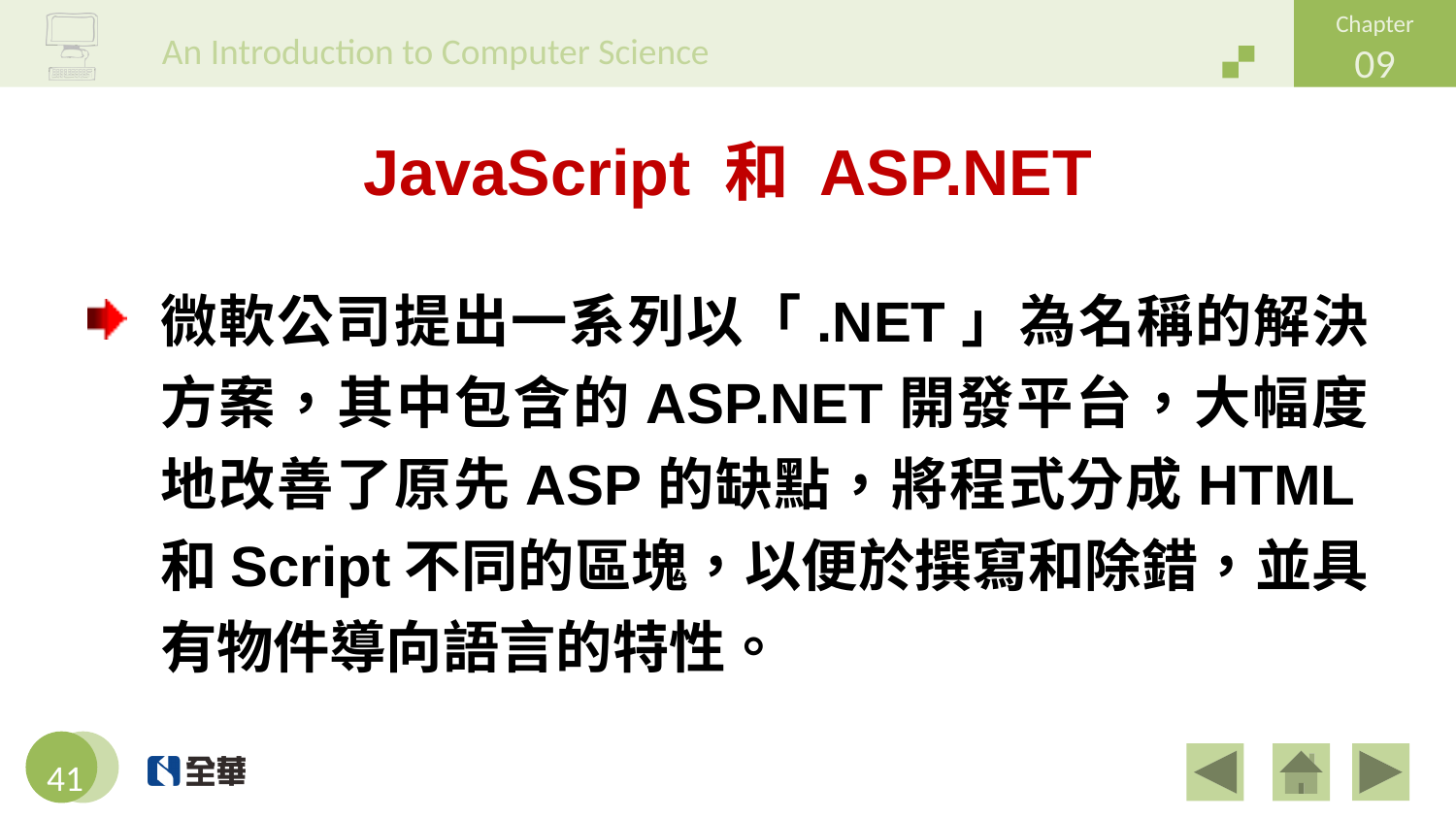

# JavaScript 和 ASP.NET
微軟公司提出一系列以「.NET」為名稱的解決方案，其中包含的ASP.NET開發平台，大幅度地改善了原先ASP的缺點，將程式分成HTML和Script不同的區塊，以便於撰寫和除錯，並具有物件導向語言的特性。